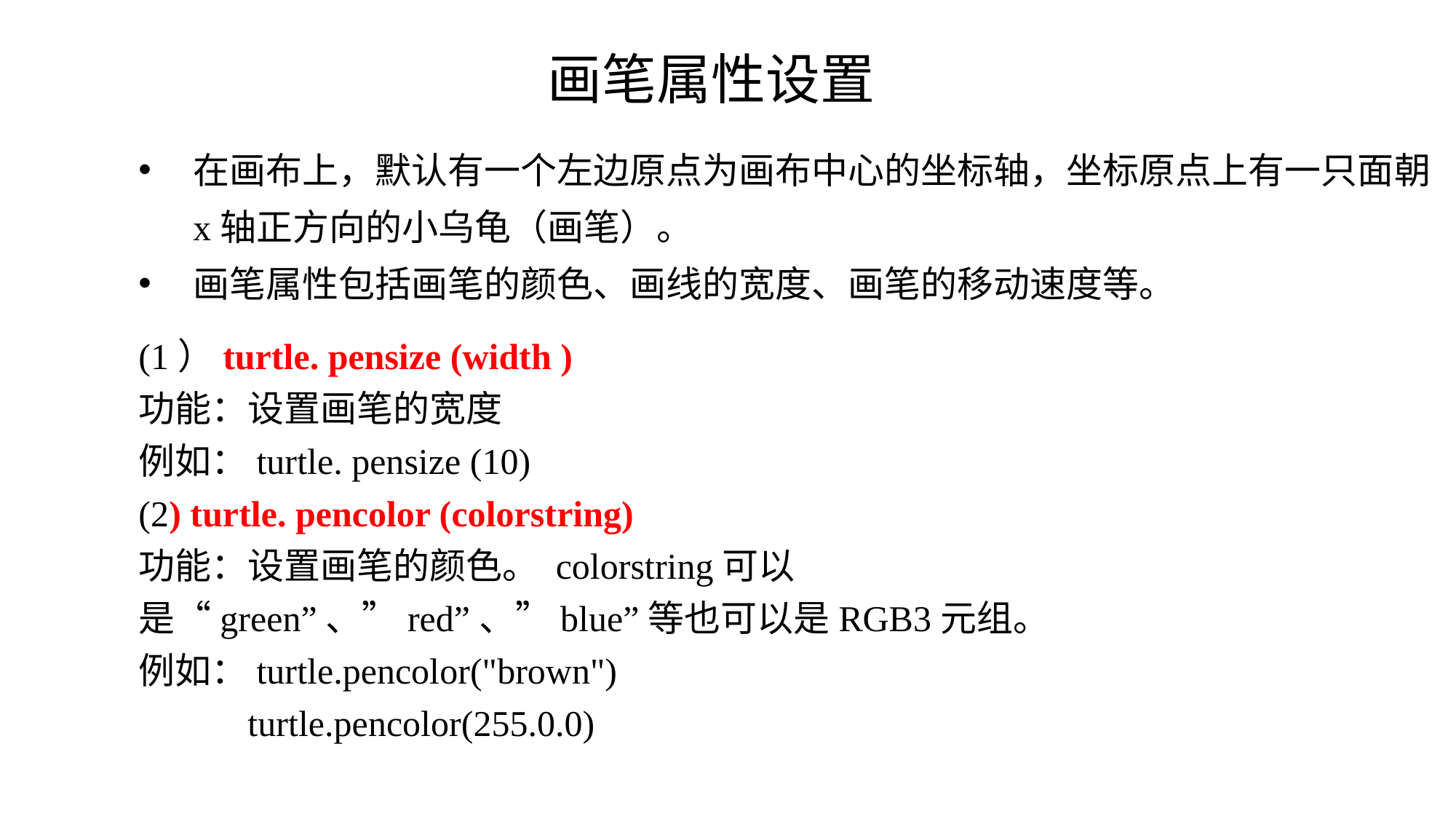

画笔属性设置
在画布上，默认有一个左边原点为画布中心的坐标轴，坐标原点上有一只面朝x轴正方向的小乌龟（画笔）。
画笔属性包括画笔的颜色、画线的宽度、画笔的移动速度等。
(1）turtle. pensize (width )
功能：设置画笔的宽度
例如：turtle. pensize (10)
(2) turtle. pencolor (colorstring)
功能：设置画笔的颜色。 colorstring可以是“green”、”red”、”blue”等也可以是RGB3元组。
例如：turtle.pencolor("brown")
	turtle.pencolor(255.0.0)